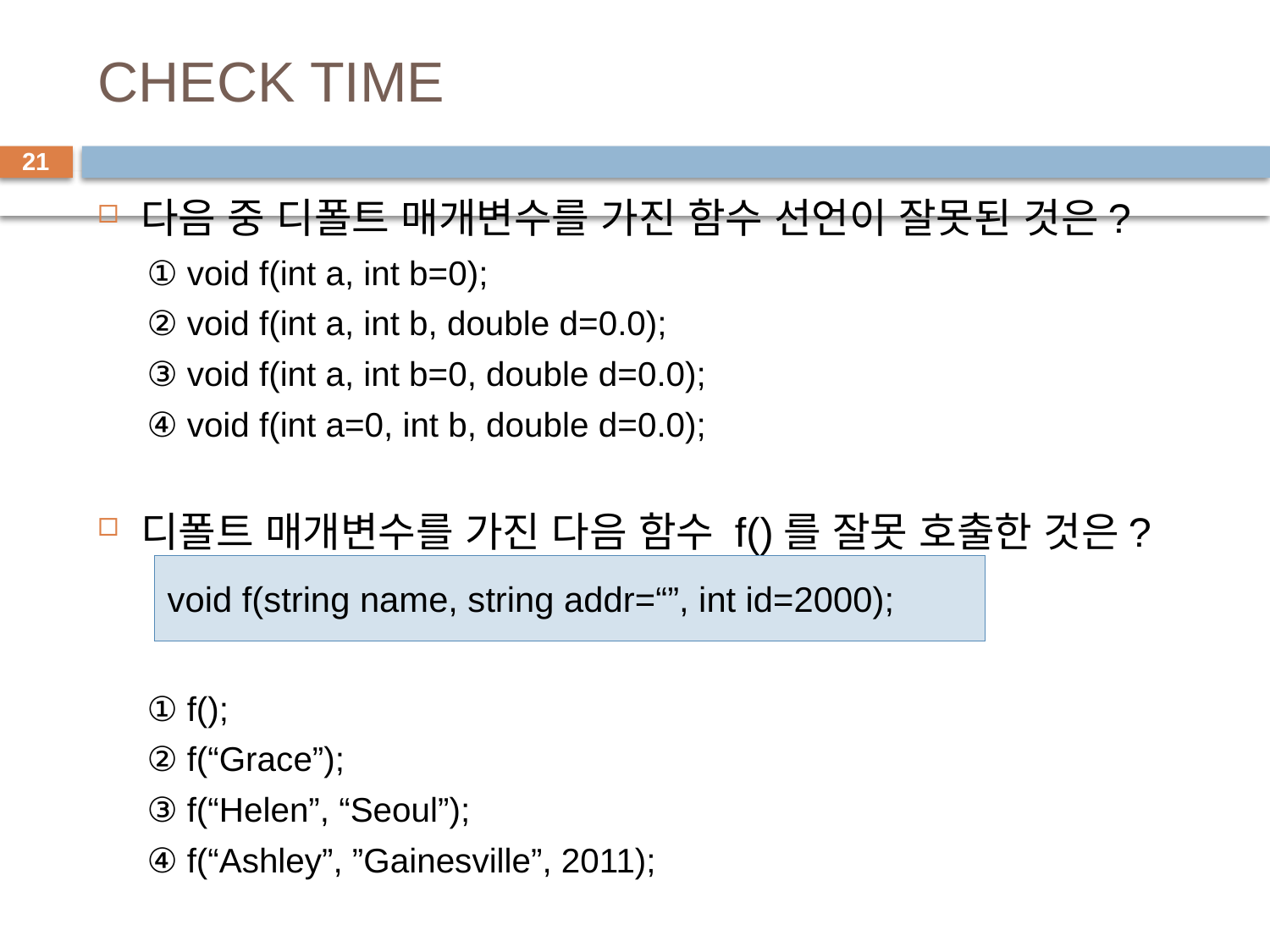

# CHECK TIME
21
다음 중 디폴트 매개변수를 가진 함수 선언이 잘못된 것은?
① void f(int a, int b=0);
② void f(int a, int b, double d=0.0);
③ void f(int a, int b=0, double d=0.0);
④ void f(int a=0, int b, double d=0.0);

디폴트 매개변수를 가진 다음 함수 f()를 잘못 호출한 것은?

① f();
② f(“Grace”);
③ f(“Helen”, “Seoul”);
④ f(“Ashley”, ”Gainesville”, 2011);

void f(string name, string addr=“”, int id=2000);